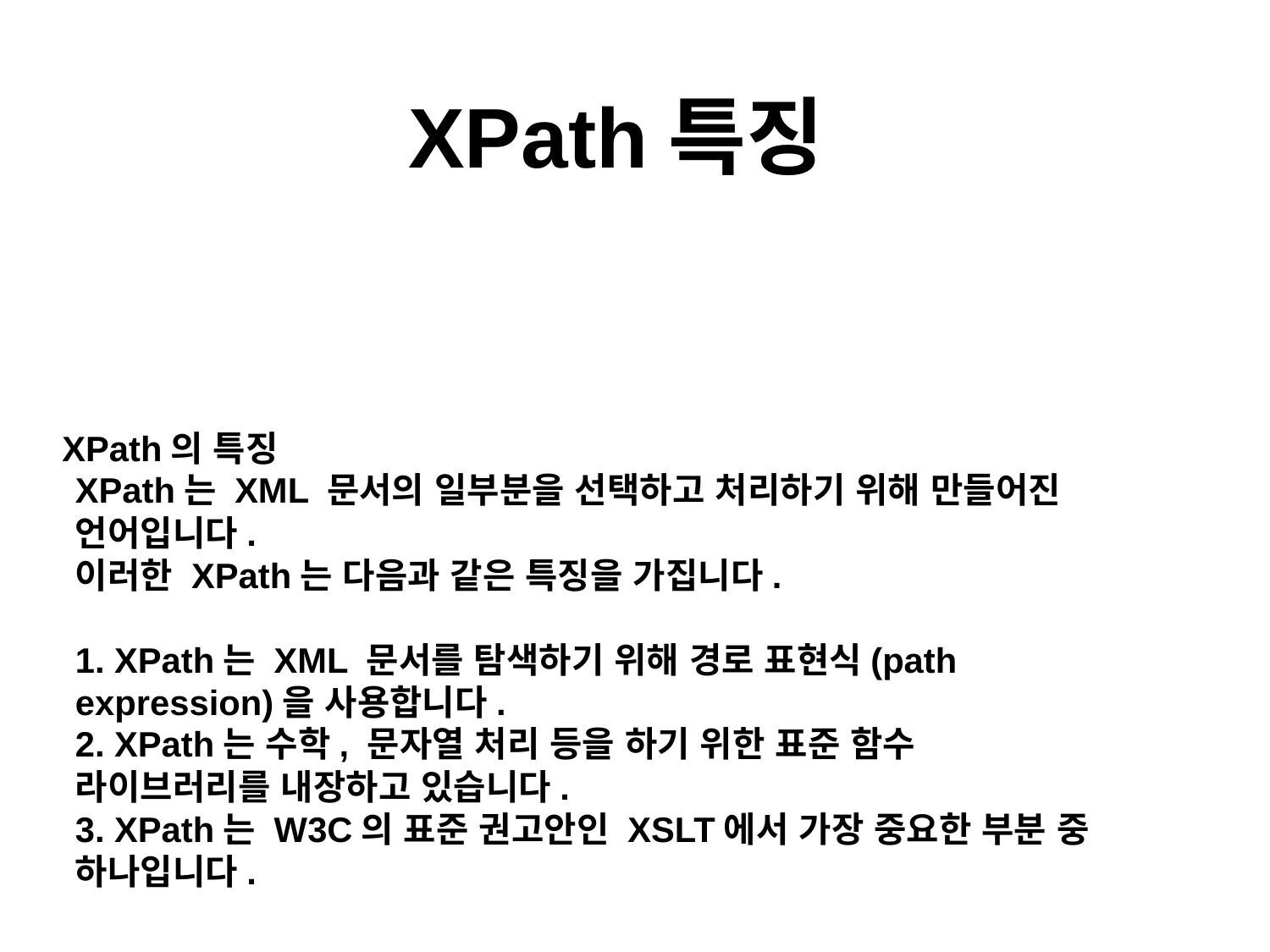

XPath특징
XPath의 특징
XPath는 XML 문서의 일부분을 선택하고 처리하기 위해 만들어진 언어입니다.
이러한 XPath는 다음과 같은 특징을 가집니다.

1. XPath는 XML 문서를 탐색하기 위해 경로 표현식(path expression)을 사용합니다.
2. XPath는 수학, 문자열 처리 등을 하기 위한 표준 함수 라이브러리를 내장하고 있습니다.
3. XPath는 W3C의 표준 권고안인 XSLT에서 가장 중요한 부분 중 하나입니다.